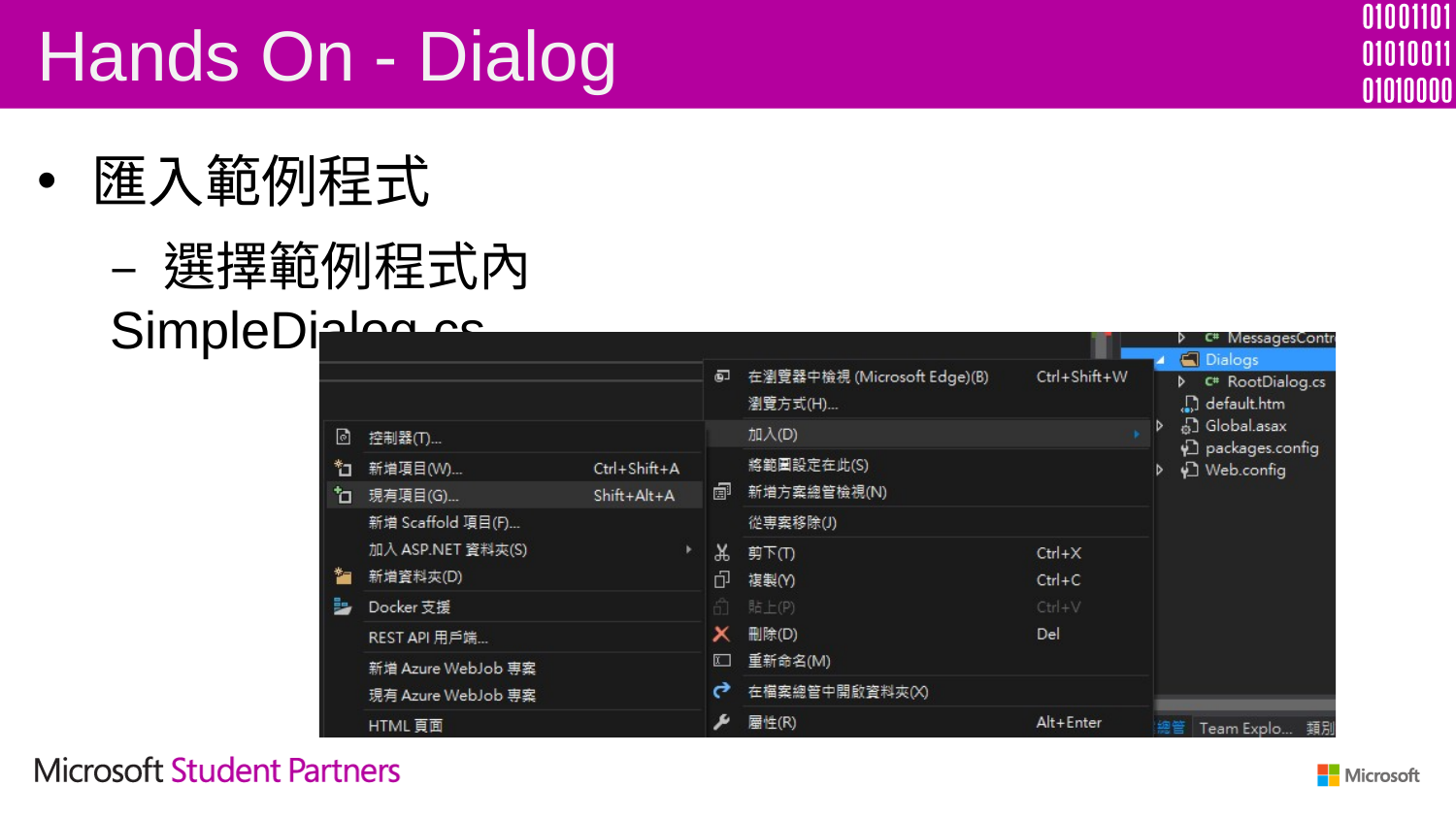

# Hands On - Dialog
匯入範例程式
– 選擇範例程式內SimpleDialog.cs